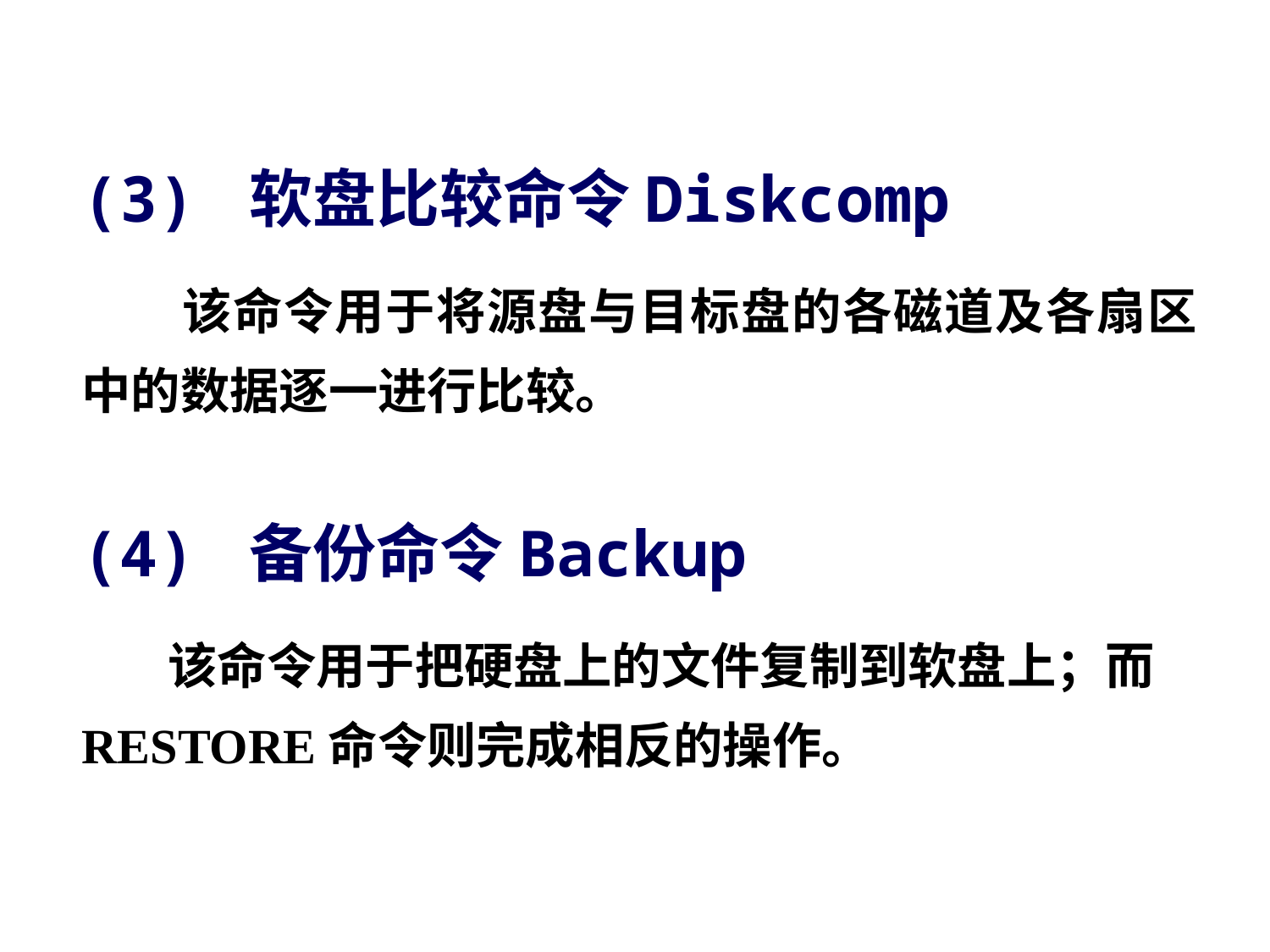

(3) 软盘比较命令Diskcomp
        该命令用于将源盘与目标盘的各磁道及各扇区中的数据逐一进行比较。

(4) 备份命令Backup
        该命令用于把硬盘上的文件复制到软盘上；而RESTORE命令则完成相反的操作。